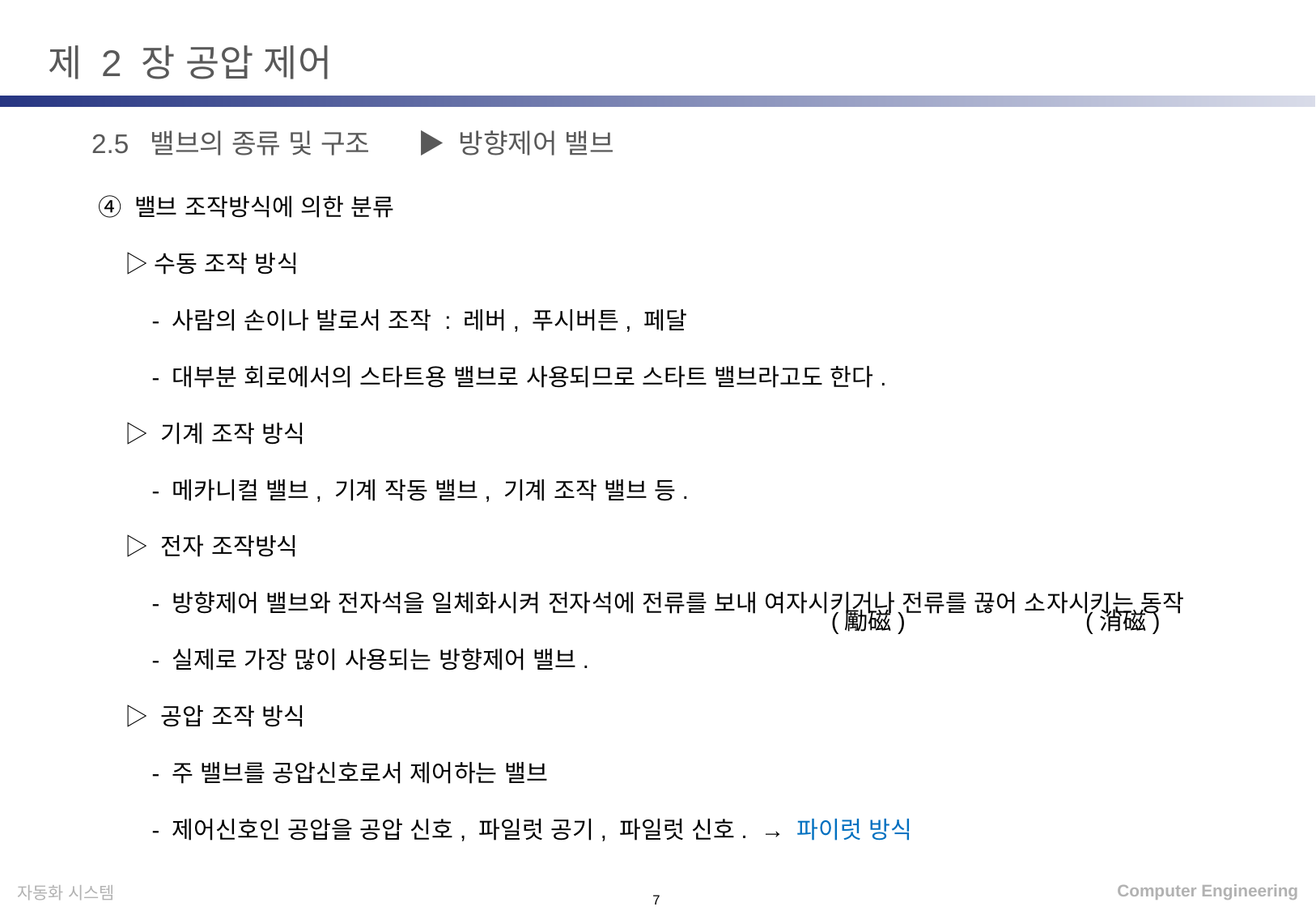

제 2 장 공압 제어
2.5  밸브의 종류 및 구조
▶ 방향제어 밸브
④ 밸브 조작방식에 의한 분류
    ▷수동 조작 방식
        - 사람의 손이나 발로서 조작 : 레버, 푸시버튼, 페달
        - 대부분 회로에서의 스타트용 밸브로 사용되므로 스타트 밸브라고도 한다.
    ▷ 기계 조작 방식
        - 메카니컬 밸브, 기계 작동 밸브, 기계 조작 밸브 등.
    ▷ 전자 조작방식
        - 방향제어 밸브와 전자석을 일체화시켜 전자석에 전류를 보내 여자시키거나 전류를 끊어 소자시키는 동작
        - 실제로 가장 많이 사용되는 방향제어 밸브.
    ▷ 공압 조작 방식
        - 주 밸브를 공압신호로서 제어하는 밸브
        - 제어신호인 공압을 공압 신호, 파일럿 공기, 파일럿 신호.  → 파이럿 방식
(勵磁)                           (消磁)